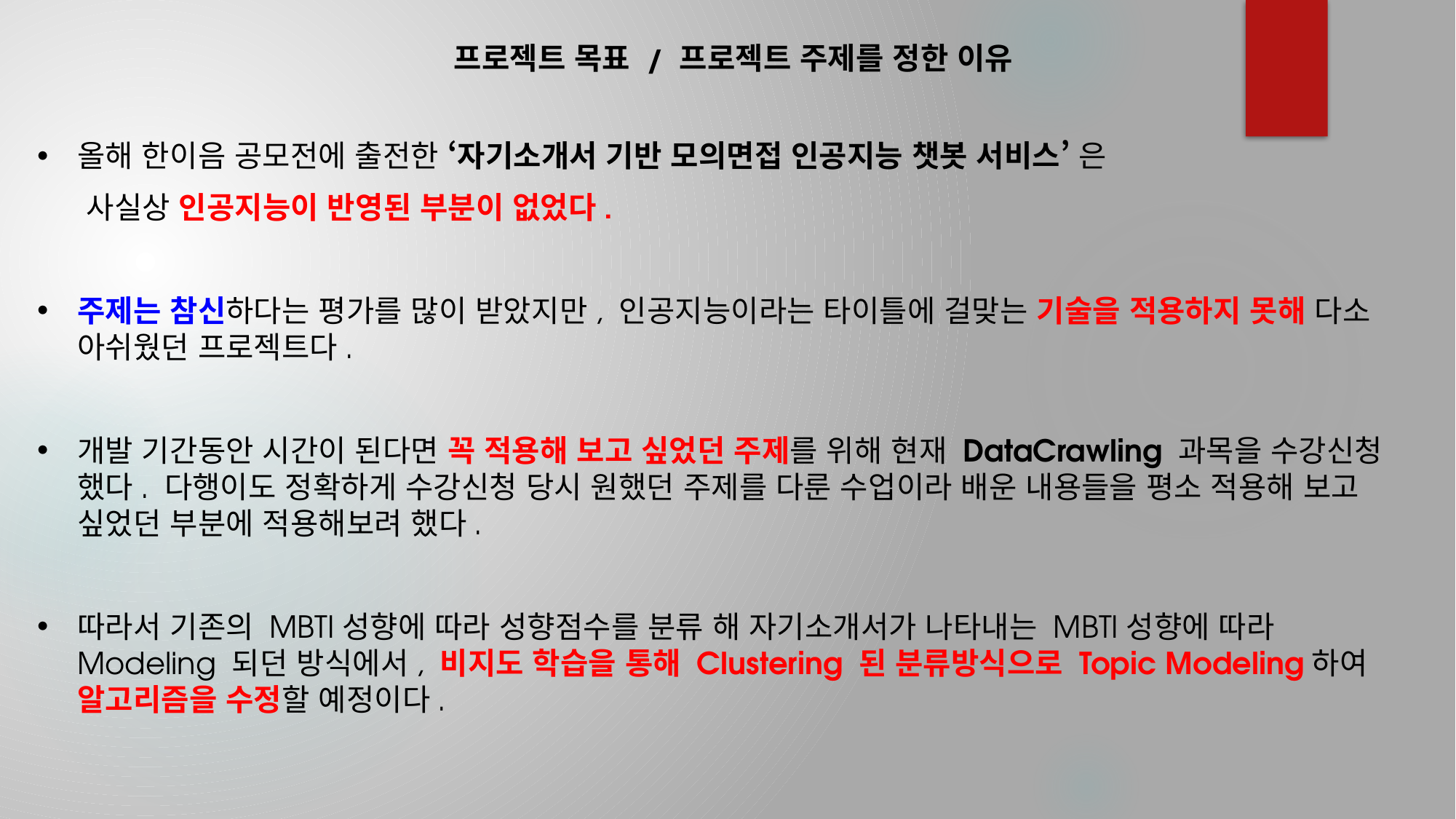

프로젝트 목표 / 프로젝트 주제를 정한 이유
올해 한이음 공모전에 출전한 ‘자기소개서 기반 모의면접 인공지능 챗봇 서비스’ 은
     사실상 인공지능이 반영된 부분이 없었다.

주제는 참신하다는 평가를 많이 받았지만, 인공지능이라는 타이틀에 걸맞는 기술을 적용하지 못해 다소 아쉬웠던 프로젝트다.

개발 기간동안 시간이 된다면 꼭 적용해 보고 싶었던 주제를 위해 현재 DataCrawling 과목을 수강신청 했다. 다행이도 정확하게 수강신청 당시 원했던 주제를 다룬 수업이라 배운 내용들을 평소 적용해 보고 싶었던 부분에 적용해보려 했다.

따라서 기존의 MBTI성향에 따라 성향점수를 분류 해 자기소개서가 나타내는 MBTI성향에 따라 Modeling 되던 방식에서, 비지도 학습을 통해 Clustering 된 분류방식으로 Topic Modeling하여 알고리즘을 수정할 예정이다.